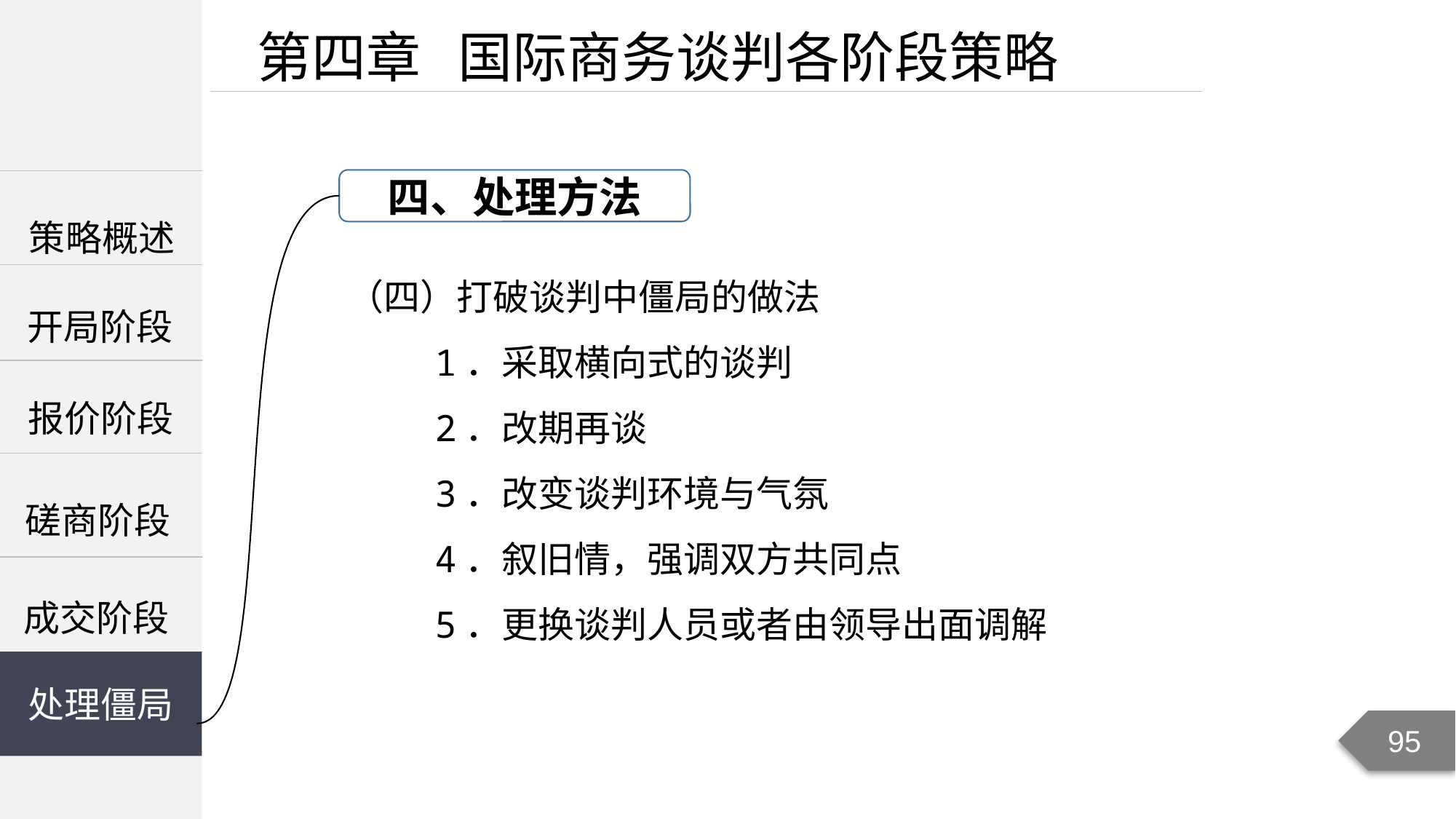

第四章   国际商务谈判各阶段策略
四、处理方法
|  |
| --- |
|  |
|  |
策略概述
（四）打破谈判中僵局的做法
    1．采取横向式的谈判
    2．改期再谈
    3．改变谈判环境与气氛
    4．叙旧情，强调双方共同点
    5．更换谈判人员或者由领导出面调解
开局阶段
报价阶段

磋商阶段

成交阶段

处理僵局
处理僵局
95